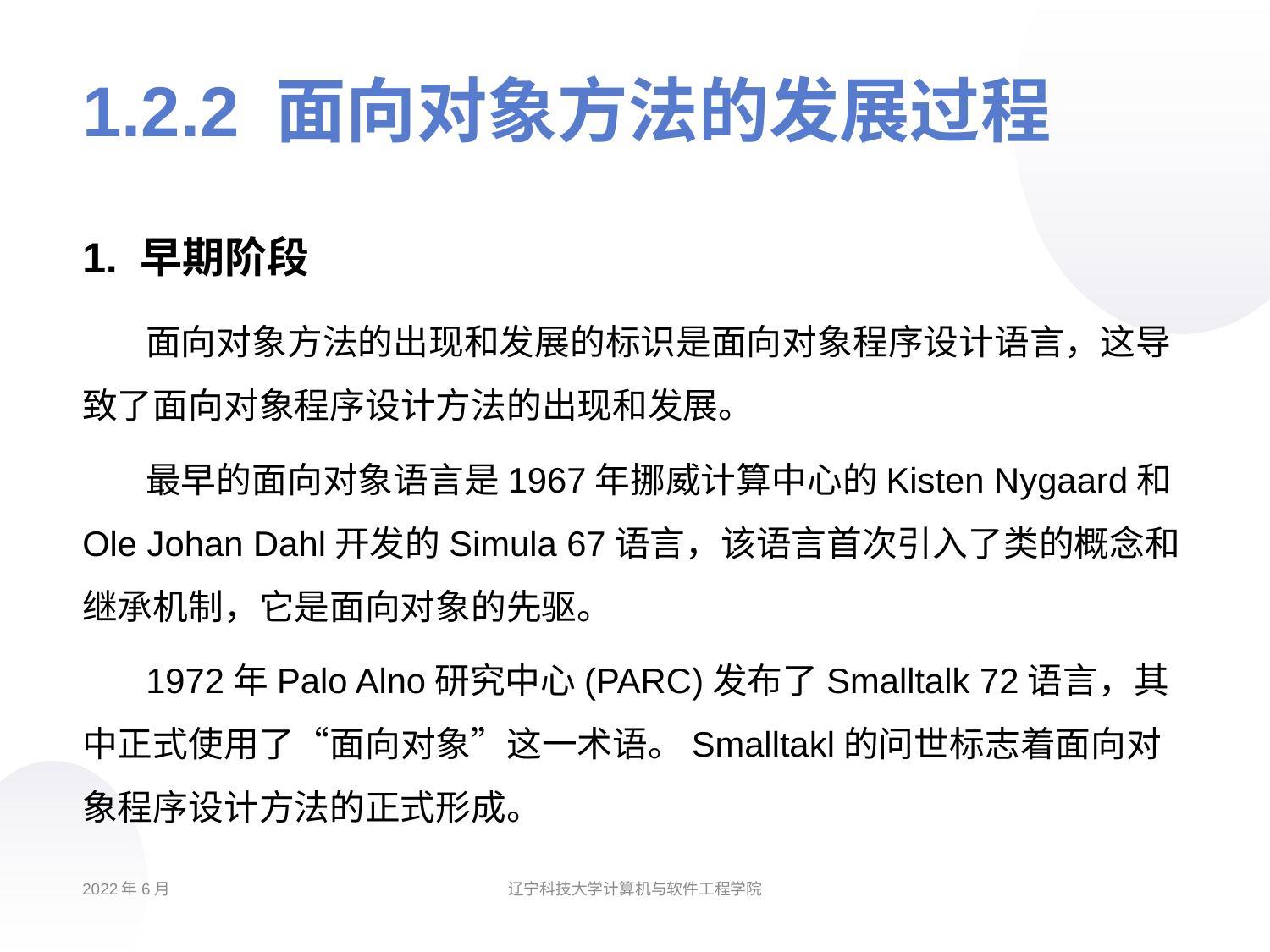

# 1.2.2 面向对象方法的发展过程
1. 早期阶段
面向对象方法的出现和发展的标识是面向对象程序设计语言，这导致了面向对象程序设计方法的出现和发展。
最早的面向对象语言是1967年挪威计算中心的Kisten Nygaard和Ole Johan Dahl开发的Simula 67语言，该语言首次引入了类的概念和继承机制，它是面向对象的先驱。
1972年Palo Alno研究中心(PARC)发布了Smalltalk 72语言，其中正式使用了“面向对象”这一术语。Smalltakl的问世标志着面向对象程序设计方法的正式形成。

2022年6月
辽宁科技大学计算机与软件工程学院
95